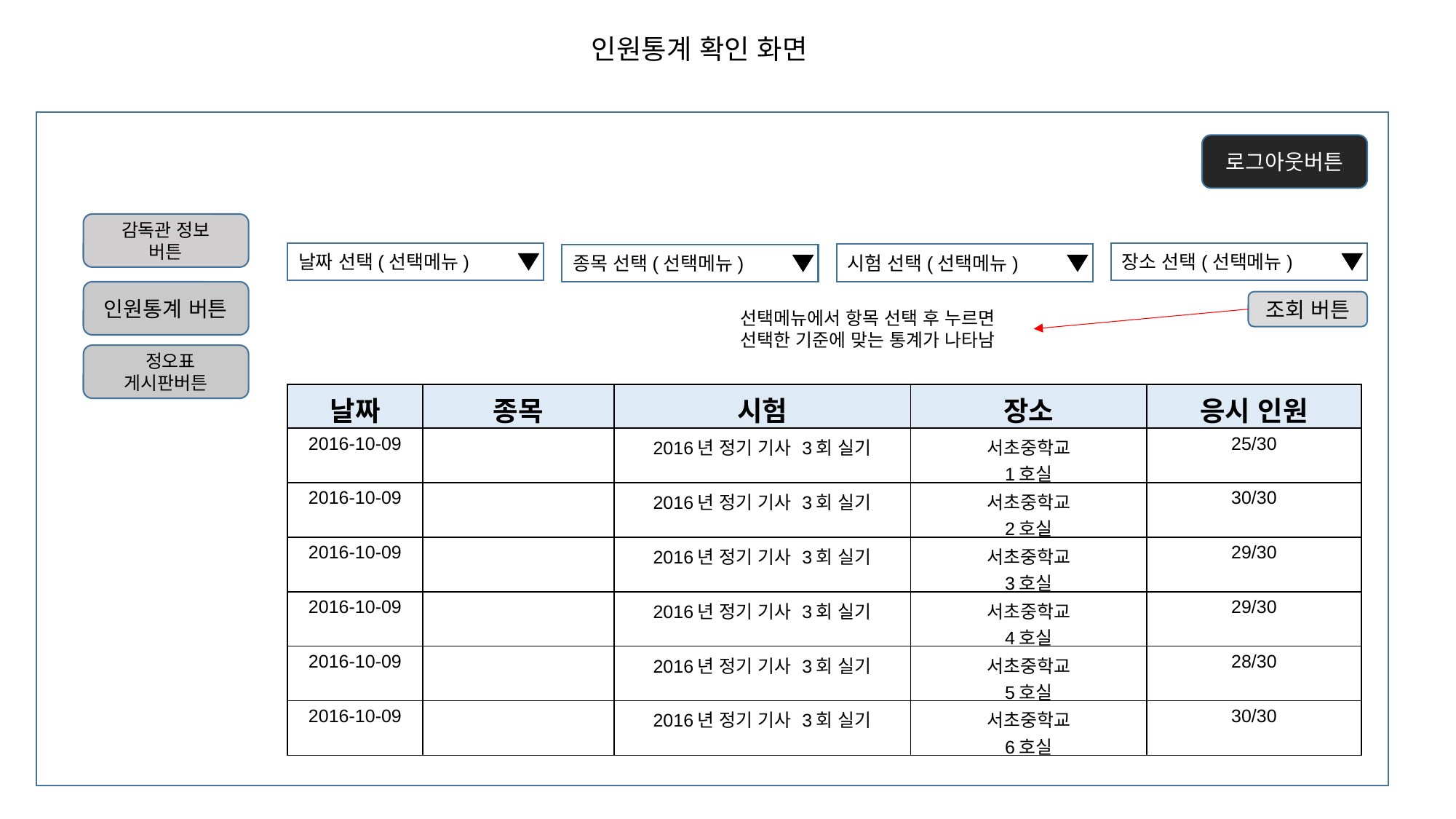

인원통계 확인 화면

로그아웃버튼
감독관 정보
버튼
날짜 선택(선택메뉴)
장소 선택(선택메뉴)
시험 선택(선택메뉴)
종목 선택(선택메뉴)

인원통계 버튼
조회 버튼
선택메뉴에서 항목 선택 후 누르면 선택한 기준에 맞는 통계가 나타남
 정오표 게시판버튼
| 날짜 | 종목 | 시험 | 장소 | 응시 인원 |
| --- | --- | --- | --- | --- |
| 2016-10-09 |  | 2016년 정기 기사 3회 실기 | 서초중학교 1호실 | 25/30 |
| 2016-10-09 |  | 2016년 정기 기사 3회 실기 | 서초중학교 2호실 | 30/30 |
| 2016-10-09 |  | 2016년 정기 기사 3회 실기 | 서초중학교 3호실 | 29/30 |
| 2016-10-09 |  | 2016년 정기 기사 3회 실기 | 서초중학교 4호실 | 29/30 |
| 2016-10-09 |  | 2016년 정기 기사 3회 실기 | 서초중학교 5호실 | 28/30 |
| 2016-10-09 |  | 2016년 정기 기사 3회 실기 | 서초중학교 6호실 | 30/30 |